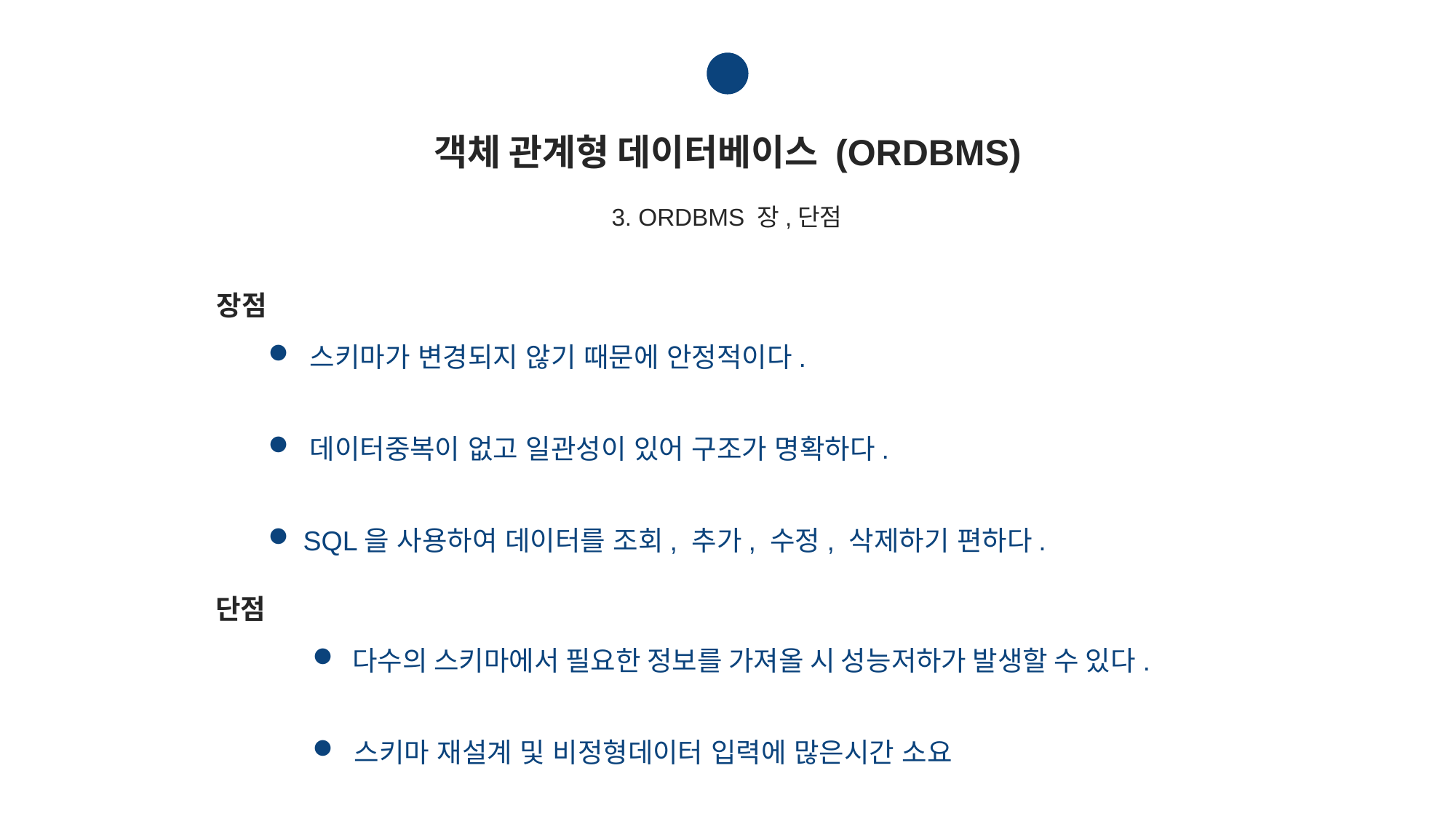

2
객체 관계형 데이터베이스 (ORDBMS)
3. ORDBMS 장,단점
장점
 스키마가 변경되지 않기 때문에 안정적이다.

 데이터중복이 없고 일관성이 있어 구조가 명확하다.

 SQL을 사용하여 데이터를 조회, 추가, 수정, 삭제하기 편하다.
단점
 다수의 스키마에서 필요한 정보를 가져올 시 성능저하가 발생할 수 있다.

 스키마 재설계 및 비정형데이터 입력에 많은시간 소요